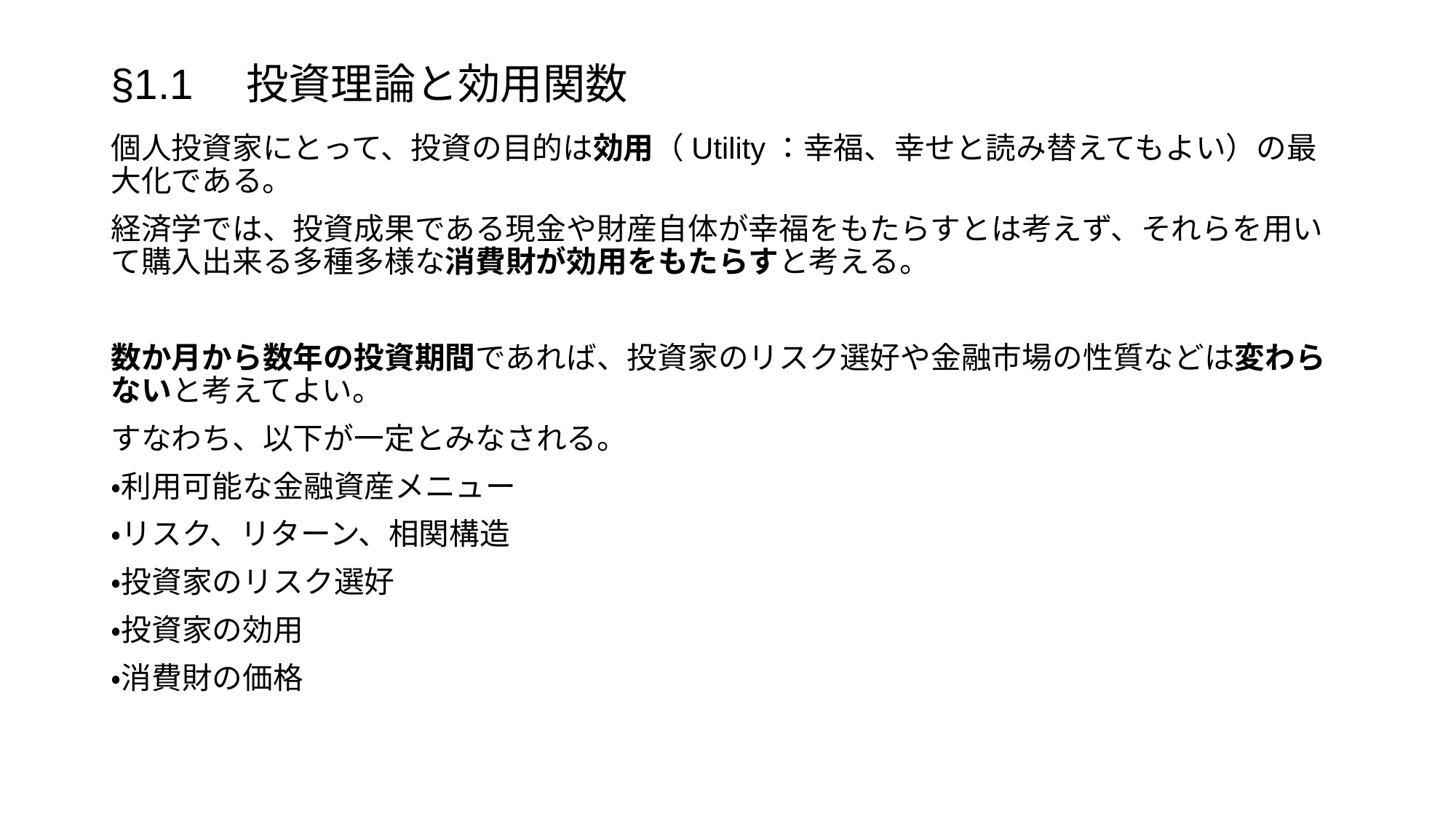

# §1.1　投資理論と効用関数
個人投資家にとって、投資の目的は効用（Utility：幸福、幸せと読み替えてもよい）の最大化である。
経済学では、投資成果である現金や財産自体が幸福をもたらすとは考えず、それらを用いて購入出来る多種多様な消費財が効用をもたらすと考える。

数か月から数年の投資期間であれば、投資家のリスク選好や金融市場の性質などは変わらないと考えてよい。
すなわち、以下が一定とみなされる。
・利用可能な金融資産メニュー
・リスク、リターン、相関構造
・投資家のリスク選好
・投資家の効用
・消費財の価格